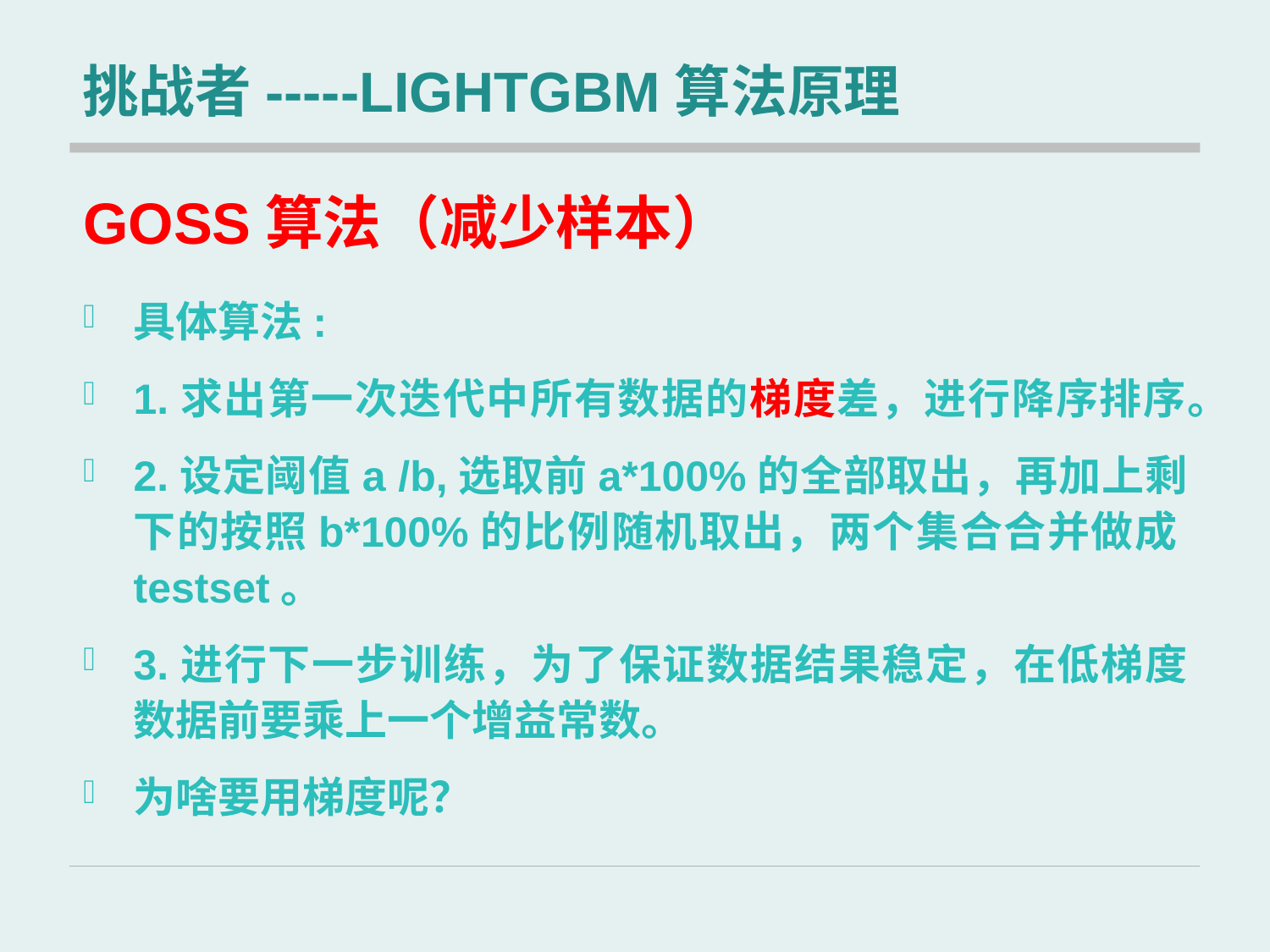

挑战者-----LIGHTGBM算法原理
# GOSS算法（减少样本）
具体算法:
1.求出第一次迭代中所有数据的梯度差，进行降序排序。
2.设定阈值a /b,选取前a*100%的全部取出，再加上剩下的按照b*100%的比例随机取出，两个集合合并做成testset。
3.进行下一步训练，为了保证数据结果稳定，在低梯度数据前要乘上一个增益常数。
为啥要用梯度呢？